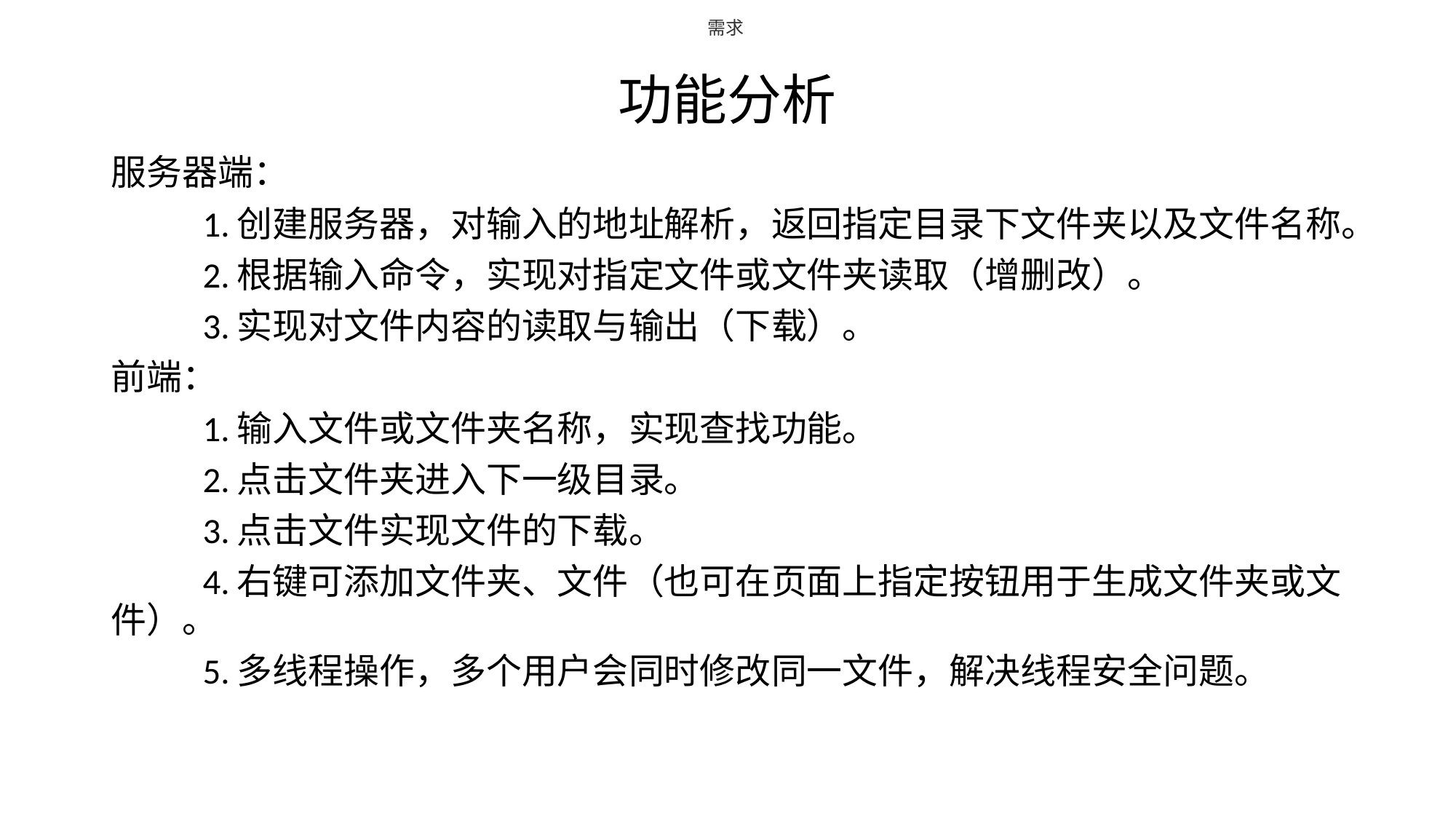

需求
# 功能分析
服务器端：
	1.创建服务器，对输入的地址解析，返回指定目录下文件夹以及文件名称。
	2.根据输入命令，实现对指定文件或文件夹读取（增删改）。
	3.实现对文件内容的读取与输出（下载）。
前端：
	1.输入文件或文件夹名称，实现查找功能。
	2.点击文件夹进入下一级目录。
	3.点击文件实现文件的下载。
	4.右键可添加文件夹、文件（也可在页面上指定按钮用于生成文件夹或文件）。
	5.多线程操作，多个用户会同时修改同一文件，解决线程安全问题。